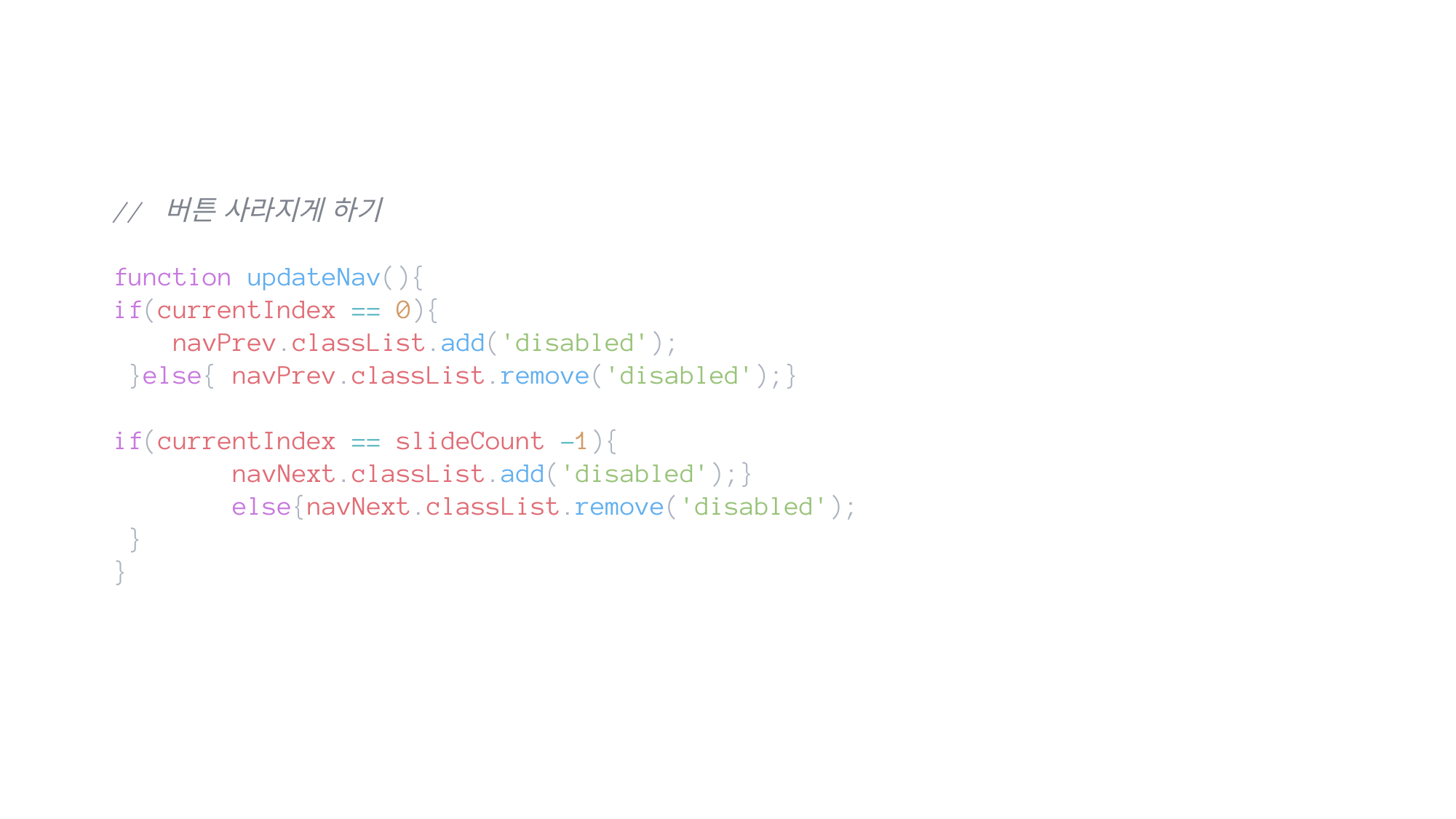

// 버튼 사라지게 하기
function updateNav(){
if(currentIndex == 0){
    navPrev.classList.add('disabled');
 }else{ navPrev.classList.remove('disabled');}
if(currentIndex == slideCount -1){
        navNext.classList.add('disabled');}
        else{navNext.classList.remove('disabled');
 }
}